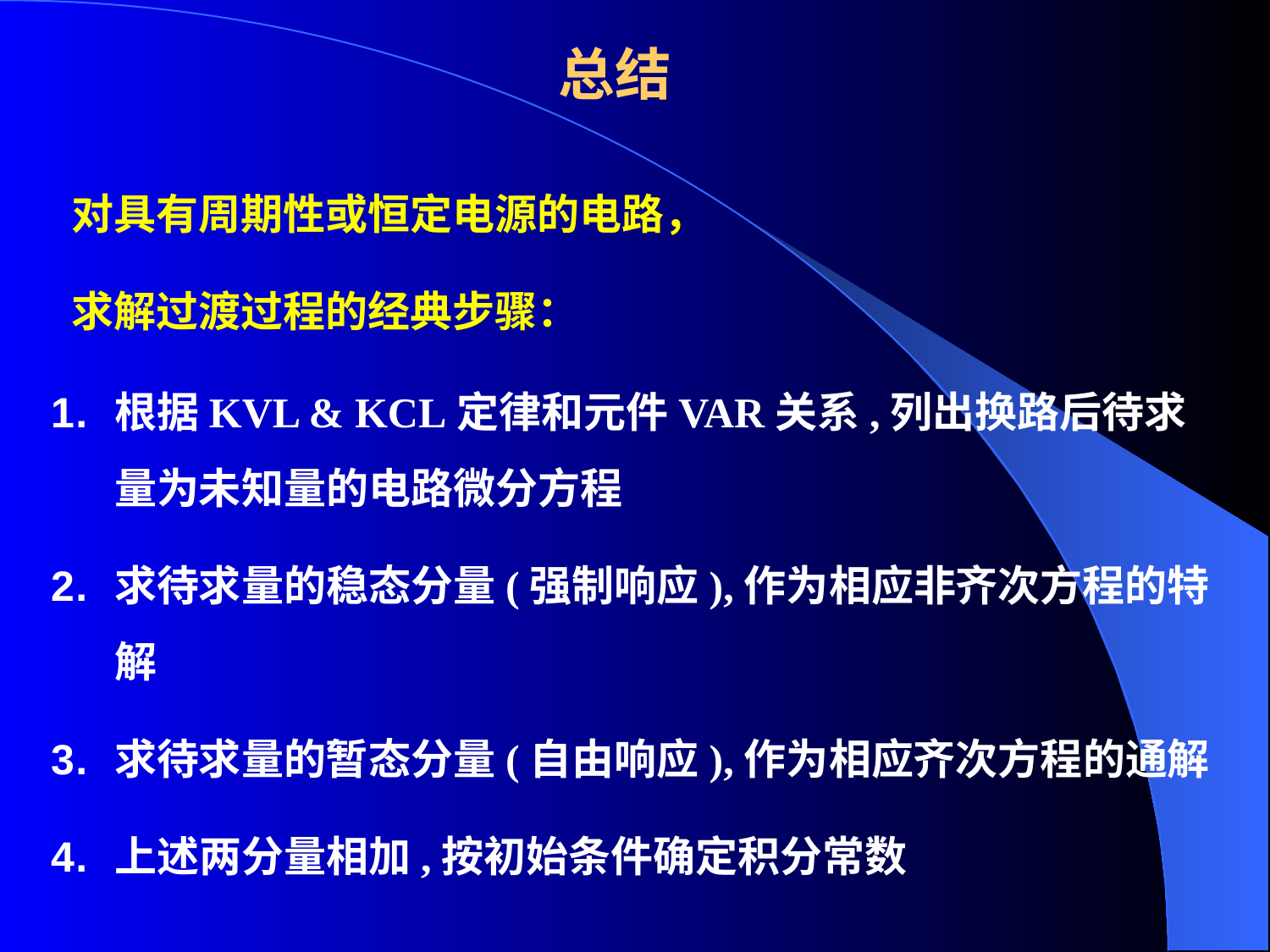

总结
对具有周期性或恒定电源的电路，
求解过渡过程的经典步骤：
根据KVL & KCL定律和元件VAR关系,列出换路后待求量为未知量的电路微分方程
求待求量的稳态分量(强制响应),作为相应非齐次方程的特解
求待求量的暂态分量(自由响应),作为相应齐次方程的通解
上述两分量相加,按初始条件确定积分常数